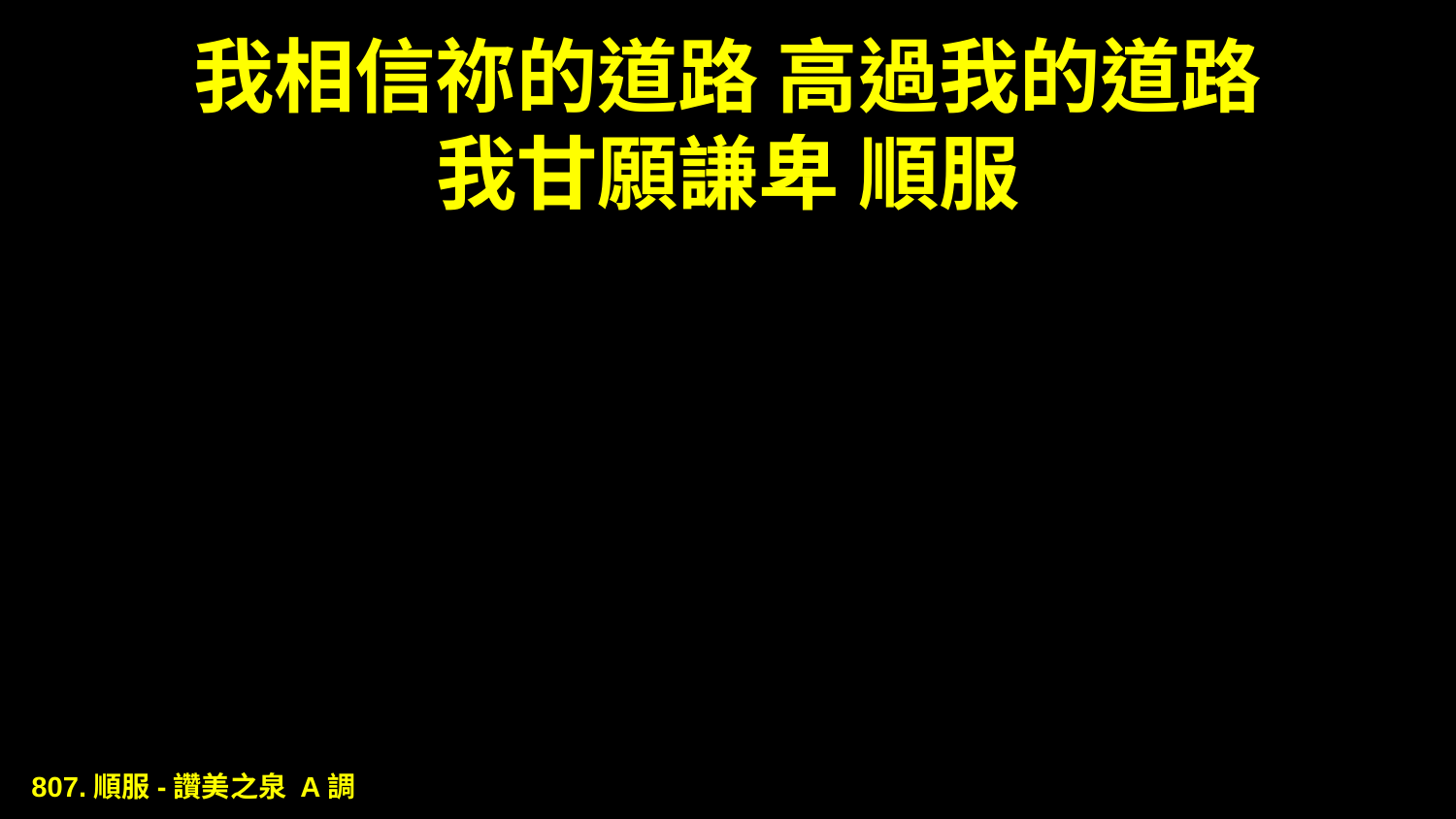

# 我相信祢的道路 高過我的道路 我甘願謙卑 順服
807.順服-讚美之泉 A調